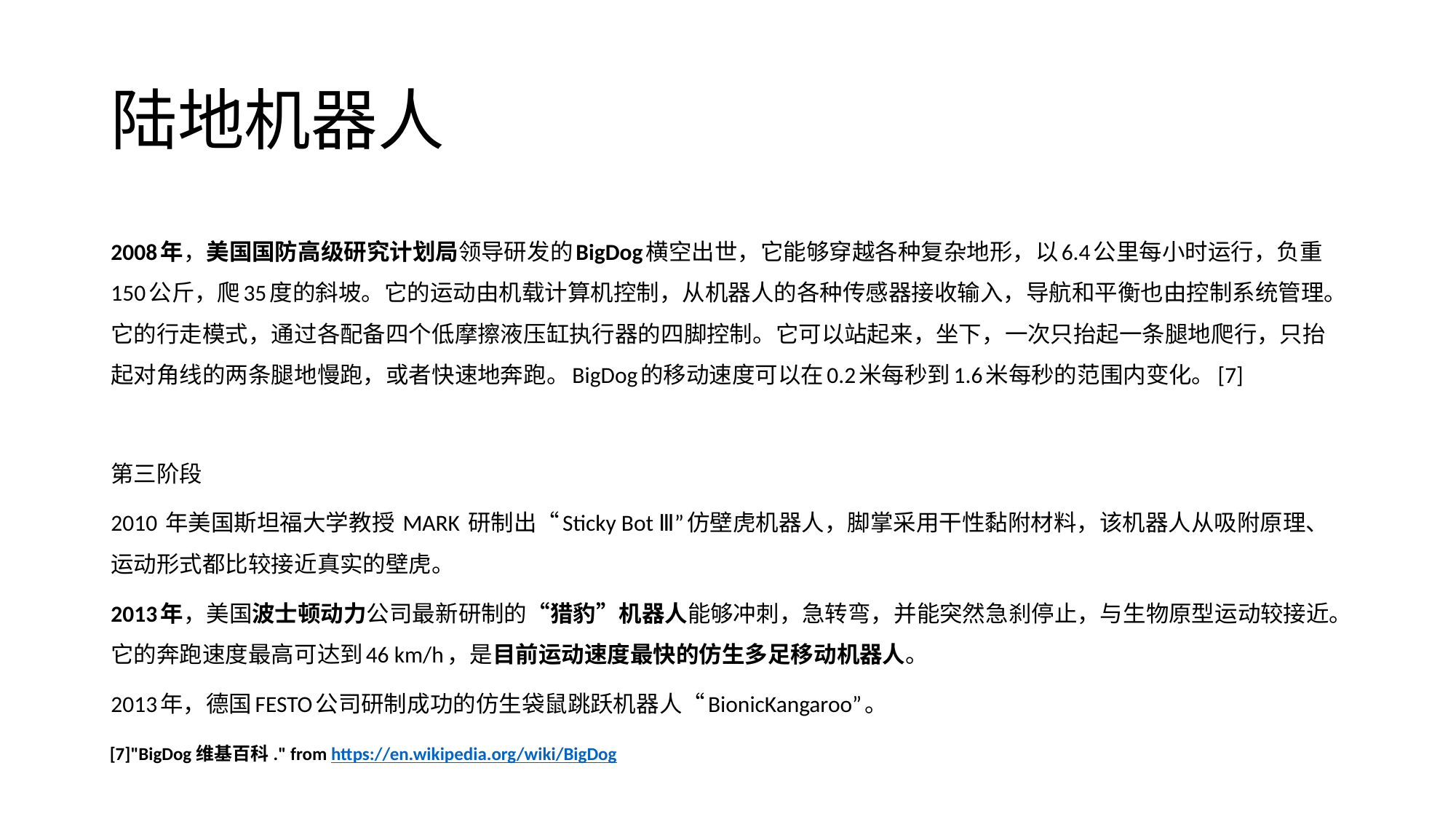

# 陆地机器人
2008年，美国国防高级研究计划局领导研发的BigDog横空出世，它能够穿越各种复杂地形，以6.4公里每小时运行，负重150公斤，爬35度的斜坡。它的运动由机载计算机控制，从机器人的各种传感器接收输入，导航和平衡也由控制系统管理。它的行走模式，通过各配备四个低摩擦液压缸执行器的四脚控制。它可以站起来，坐下，一次只抬起一条腿地爬行，只抬起对角线的两条腿地慢跑，或者快速地奔跑。BigDog的移动速度可以在0.2米每秒到1.6米每秒的范围内变化。[7]

第三阶段
2010 年美国斯坦福大学教授 MARK 研制出“Sticky Bot Ⅲ”仿壁虎机器人，脚掌采用干性黏附材料，该机器人从吸附原理、运动形式都比较接近真实的壁虎。
2013年，美国波士顿动力公司最新研制的“猎豹”机器人能够冲刺，急转弯，并能突然急刹停止，与生物原型运动较接近。它的奔跑速度最高可达到46 km/h，是目前运动速度最快的仿生多足移动机器人。
2013年，德国FESTO公司研制成功的仿生袋鼠跳跃机器人“BionicKangaroo”。

[7]"BigDog维基百科." from https://en.wikipedia.org/wiki/BigDog